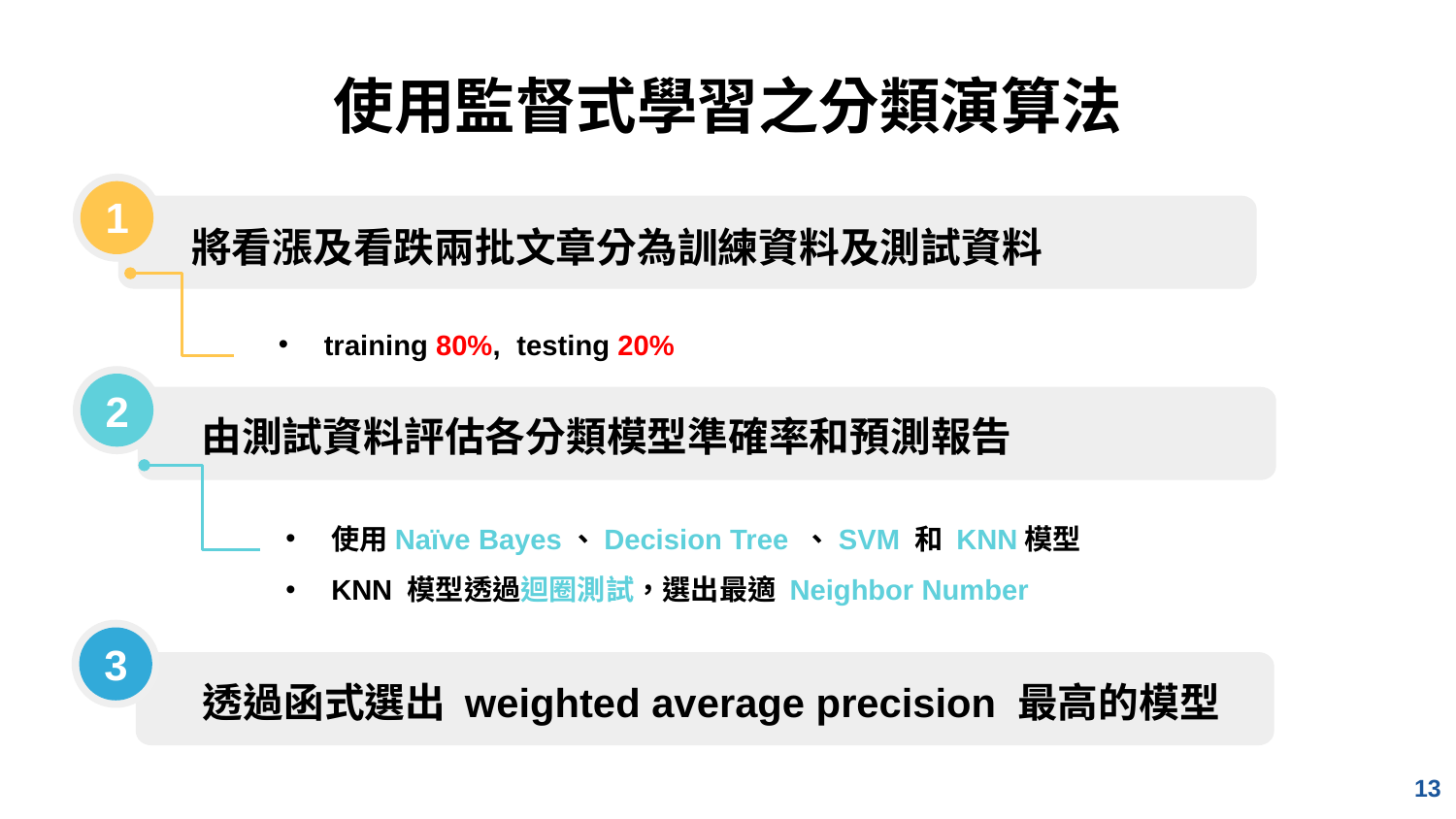

# 使用監督式學習之分類演算法

1

將看漲及看跌兩批文章分為訓練資料及測試資料
training 80%,  testing 20%

2

由測試資料評估各分類模型準確率和預測報告
使用Naïve Bayes、Decision Tree 、SVM 和 KNN模型
KNN 模型透過迴圈測試，選出最適 Neighbor Number

3

透過函式選出 weighted average precision 最高的模型
13